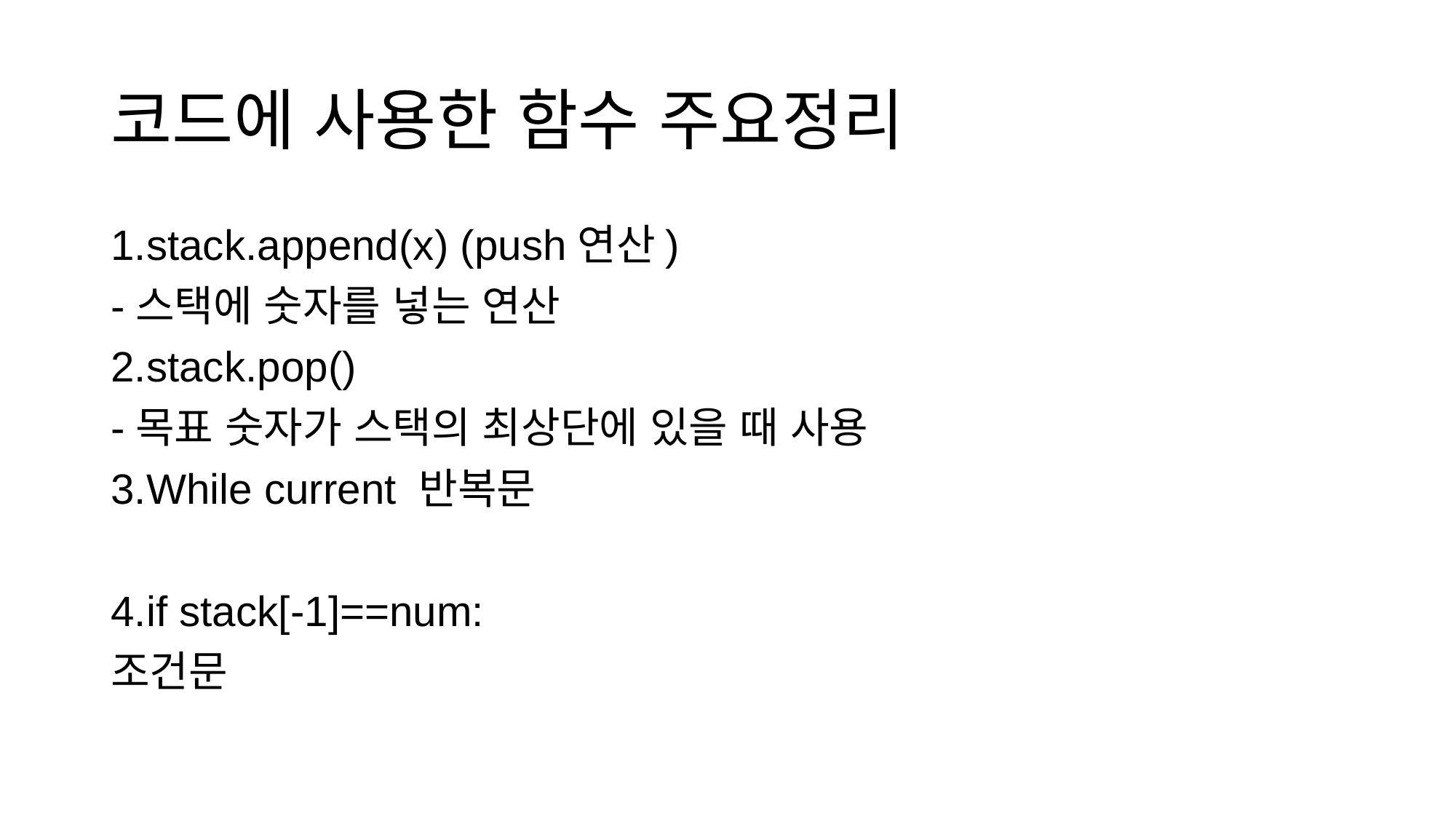

# 코드에 사용한 함수 주요정리
1.stack.append(x) (push연산)
-스택에 숫자를 넣는 연산
2.stack.pop()
-목표 숫자가 스택의 최상단에 있을 때 사용
3.While current 반복문

4.if stack[-1]==num:
조건문